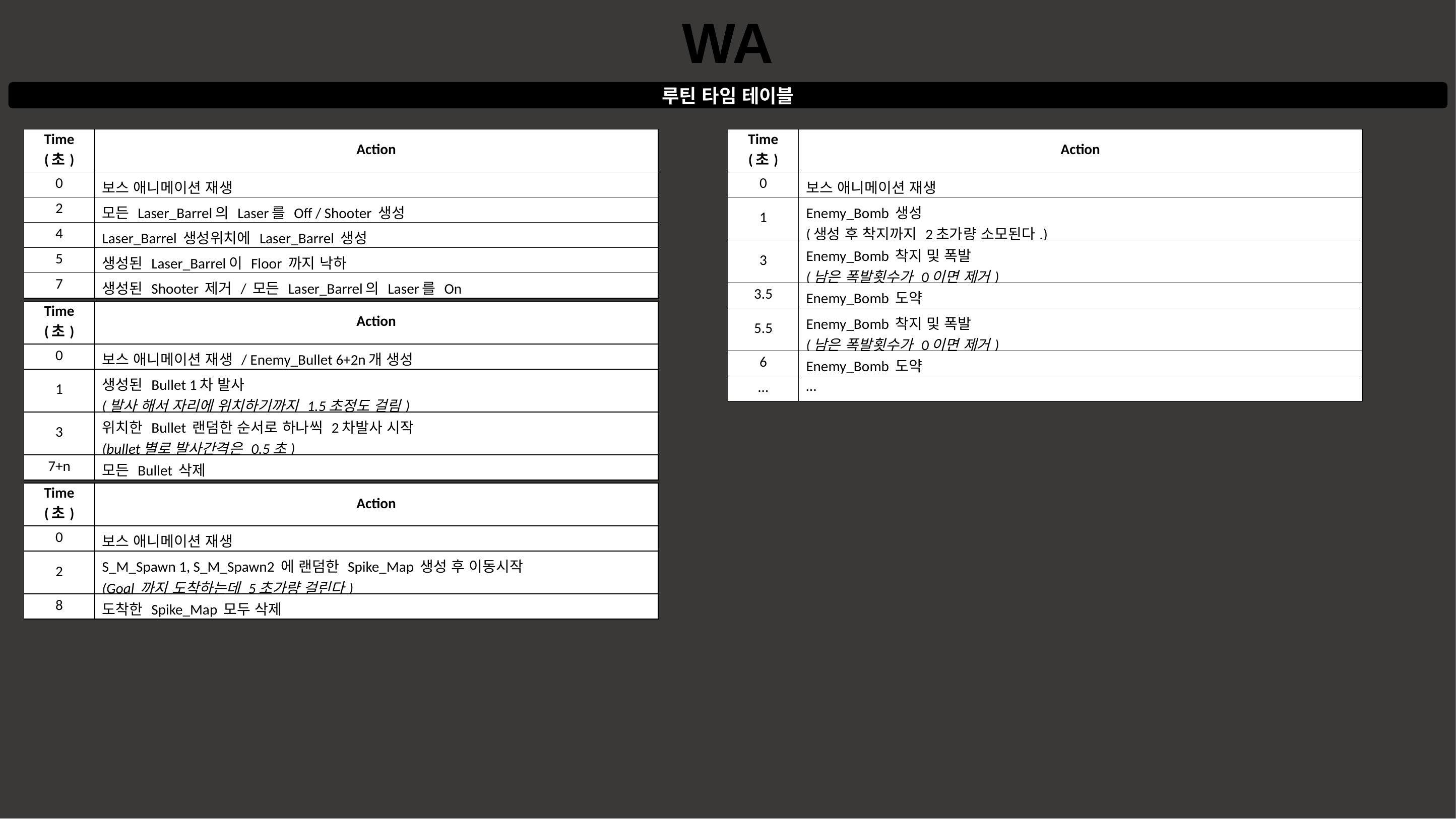

WA
루틴 타임 테이블
| Time(초) | Action |
| --- | --- |
| 0 | 보스 애니메이션 재생 |
| 2 | 모든 Laser\_Barrel의 Laser를 Off / Shooter 생성 |
| 4 | Laser\_Barrel 생성위치에 Laser\_Barrel 생성 |
| 5 | 생성된 Laser\_Barrel이 Floor 까지 낙하 |
| 7 | 생성된 Shooter 제거 / 모든 Laser\_Barrel의 Laser를 On |
| Time(초) | Action |
| --- | --- |
| 0 | 보스 애니메이션 재생 |
| 1 | Enemy\_Bomb 생성 (생성 후 착지까지 2초가량 소모된다.) |
| 3 | Enemy\_Bomb 착지 및 폭발 (남은 폭발횟수가 0이면 제거) |
| 3.5 | Enemy\_Bomb 도약 |
| 5.5 | Enemy\_Bomb 착지 및 폭발 (남은 폭발횟수가 0이면 제거) |
| 6 | Enemy\_Bomb 도약 |
| … | … |
| Time(초) | Action |
| --- | --- |
| 0 | 보스 애니메이션 재생 / Enemy\_Bullet 6+2n개 생성 |
| 1 | 생성된 Bullet 1차 발사 (발사 해서 자리에 위치하기까지 1.5초정도 걸림) |
| 3 | 위치한 Bullet 랜덤한 순서로 하나씩 2차발사 시작 (bullet별로 발사간격은 0.5초) |
| 7+n | 모든 Bullet 삭제 |
| Time(초) | Action |
| --- | --- |
| 0 | 보스 애니메이션 재생 |
| 2 | S\_M\_Spawn 1, S\_M\_Spawn2 에 랜덤한 Spike\_Map 생성 후 이동시작 (Goal 까지 도착하는데 5초가량 걸린다) |
| 8 | 도착한 Spike\_Map 모두 삭제 |